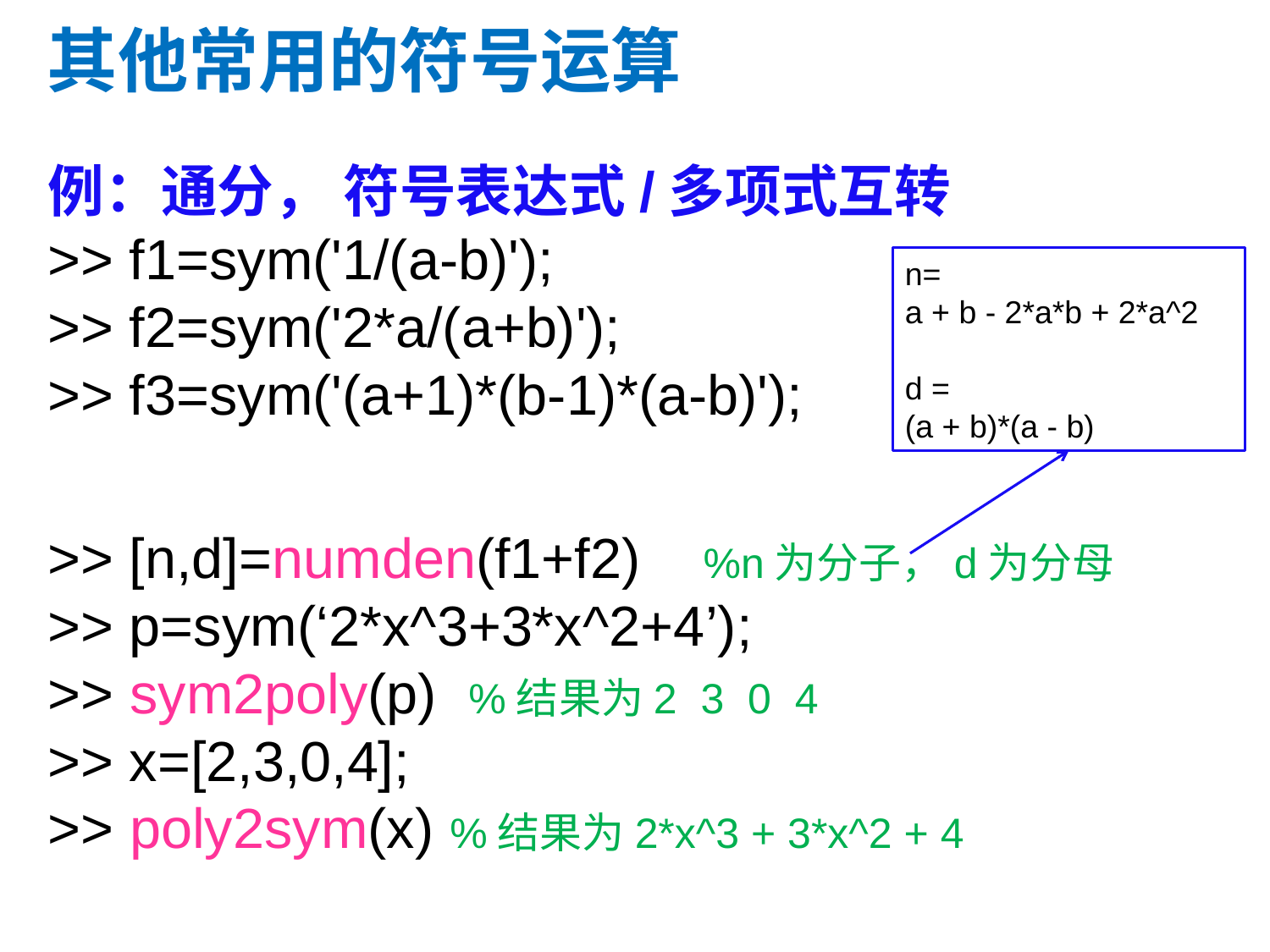

其他常用的符号运算
例：通分， 符号表达式/多项式互转
>> f1=sym('1/(a-b)');
>> f2=sym('2*a/(a+b)');
>> f3=sym('(a+1)*(b-1)*(a-b)');
n=
a + b - 2*a*b + 2*a^2

d =
(a + b)*(a - b)
>> [n,d]=numden(f1+f2)    %n为分子，d为分母
>> p=sym(‘2*x^3+3*x^2+4’);
>> sym2poly(p)  %结果为2  3  0  4
>> x=[2,3,0,4];
>> poly2sym(x) %结果为2*x^3 + 3*x^2 + 4